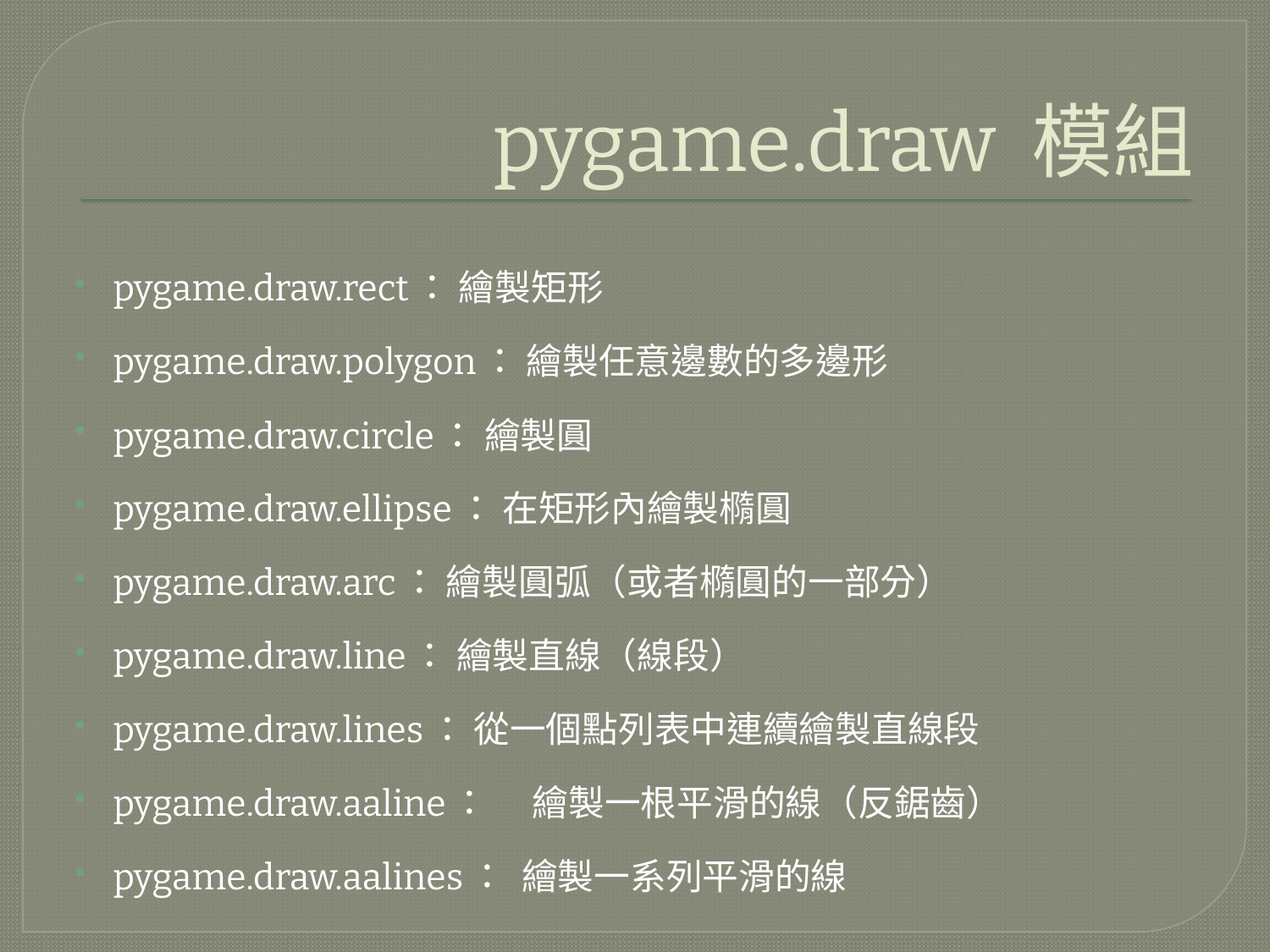

# pygame.draw 模組
pygame.draw.rect： 繪製矩形
pygame.draw.polygon： 繪製任意邊數的多邊形
pygame.draw.circle： 繪製圓
pygame.draw.ellipse： 在矩形內繪製橢圓
pygame.draw.arc： 繪製圓弧（或者橢圓的一部分）
pygame.draw.line： 繪製直線（線段）
pygame.draw.lines： 從一個點列表中連續繪製直線段
pygame.draw.aaline：　 繪製一根平滑的線（反鋸齒）
pygame.draw.aalines：  繪製一系列平滑的線